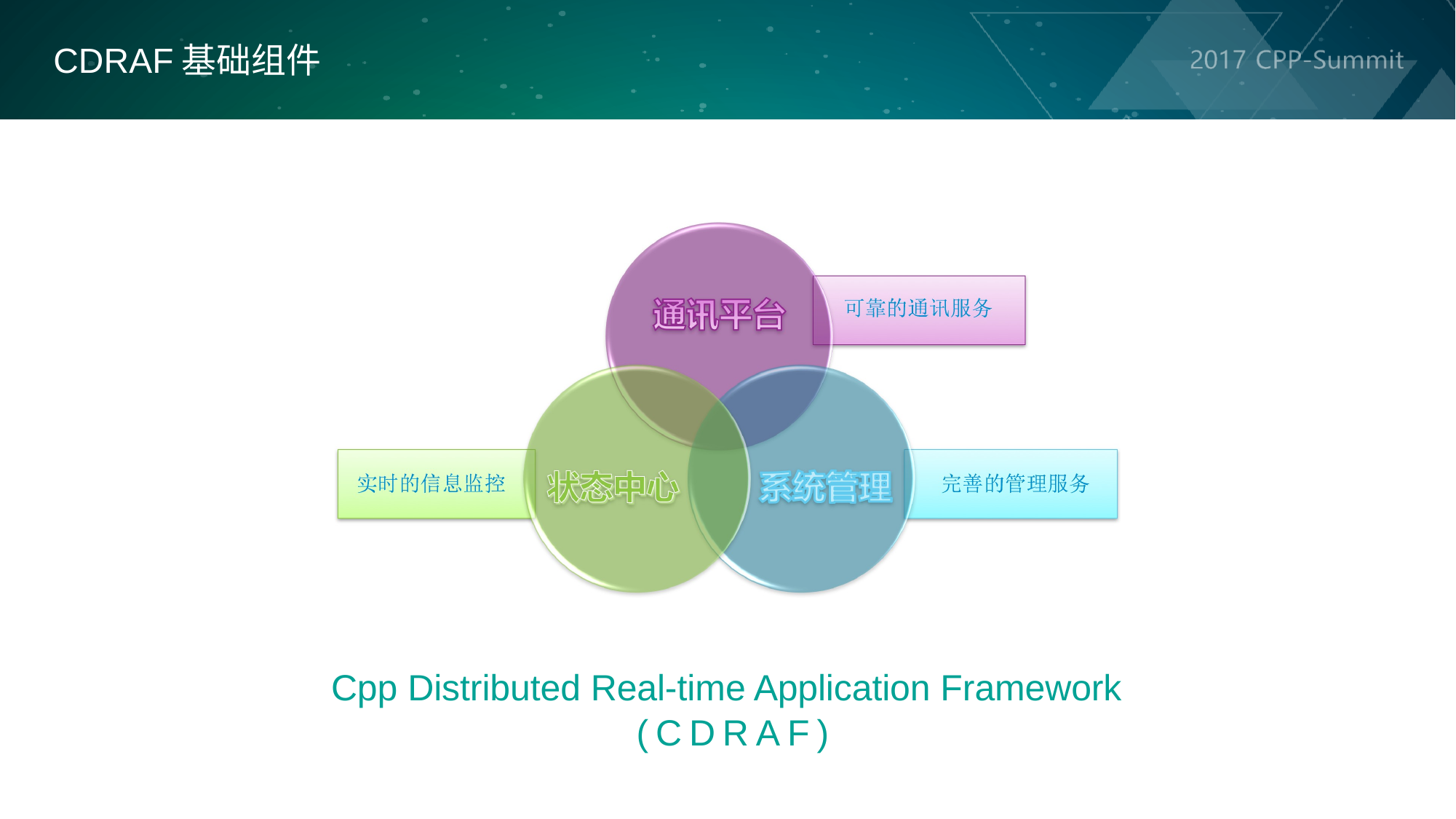

CDRAF基础组件

Cpp Distributed Real-time Application Framework
(CDRAF)